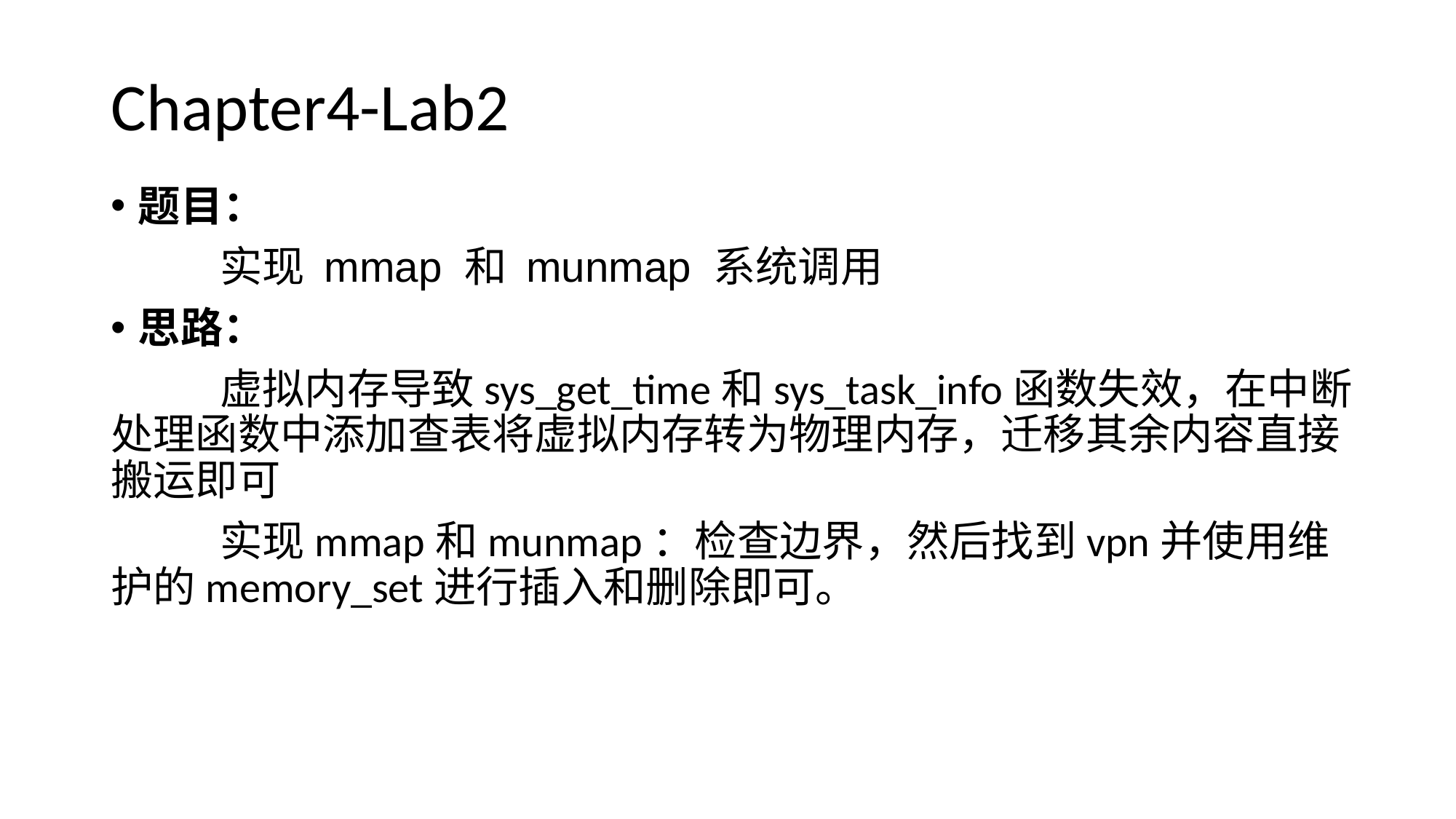

# Chapter4-Lab2
题目：
	实现 mmap 和 munmap 系统调用
思路：
	虚拟内存导致sys_get_time和sys_task_info函数失效，在中断处理函数中添加查表将虚拟内存转为物理内存，迁移其余内容直接搬运即可
	实现mmap和munmap：检查边界，然后找到vpn并使用维护的memory_set进行插入和删除即可。